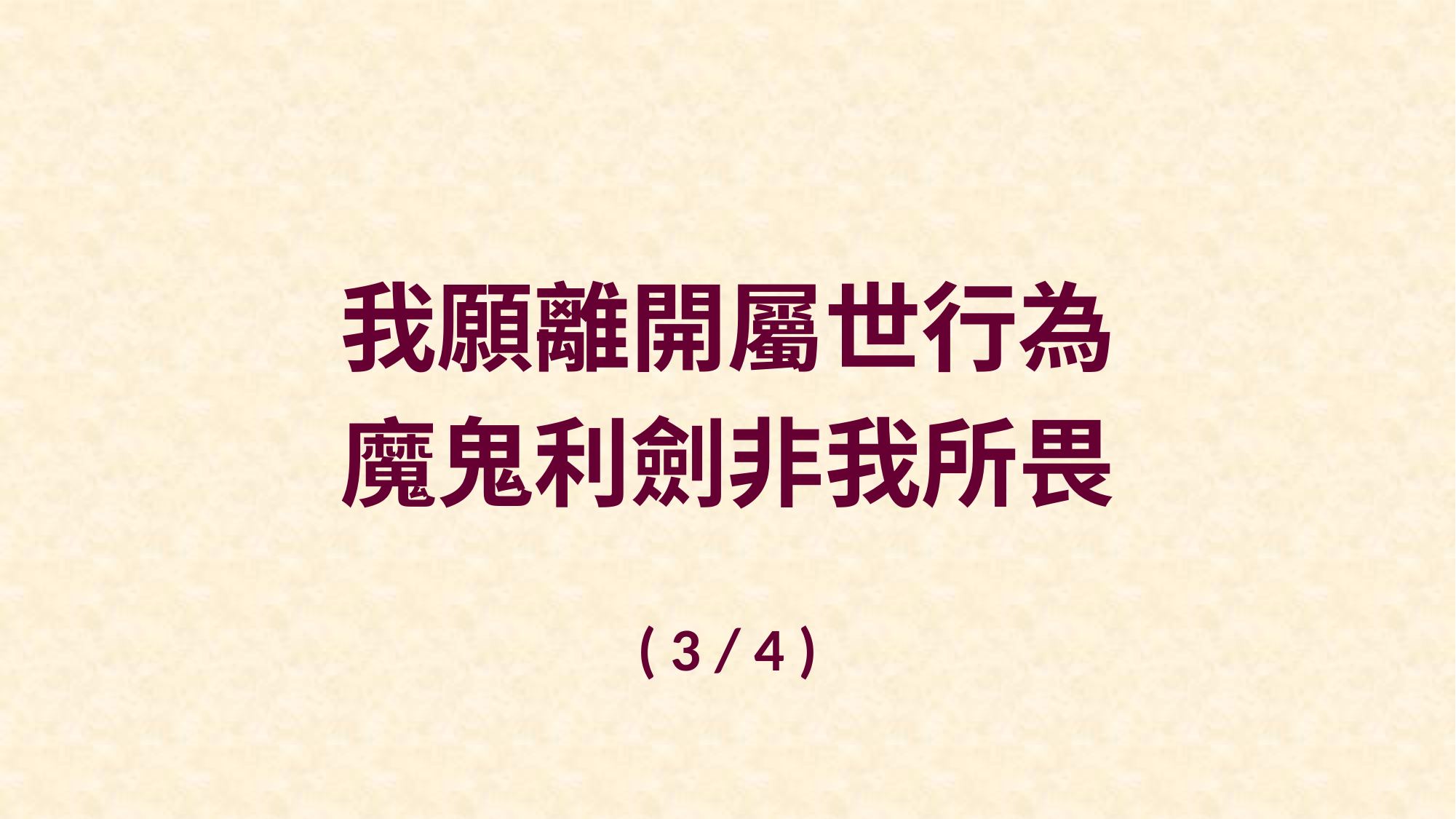

我願離開屬世行為
魔鬼利劍非我所畏
( 3 / 4 )